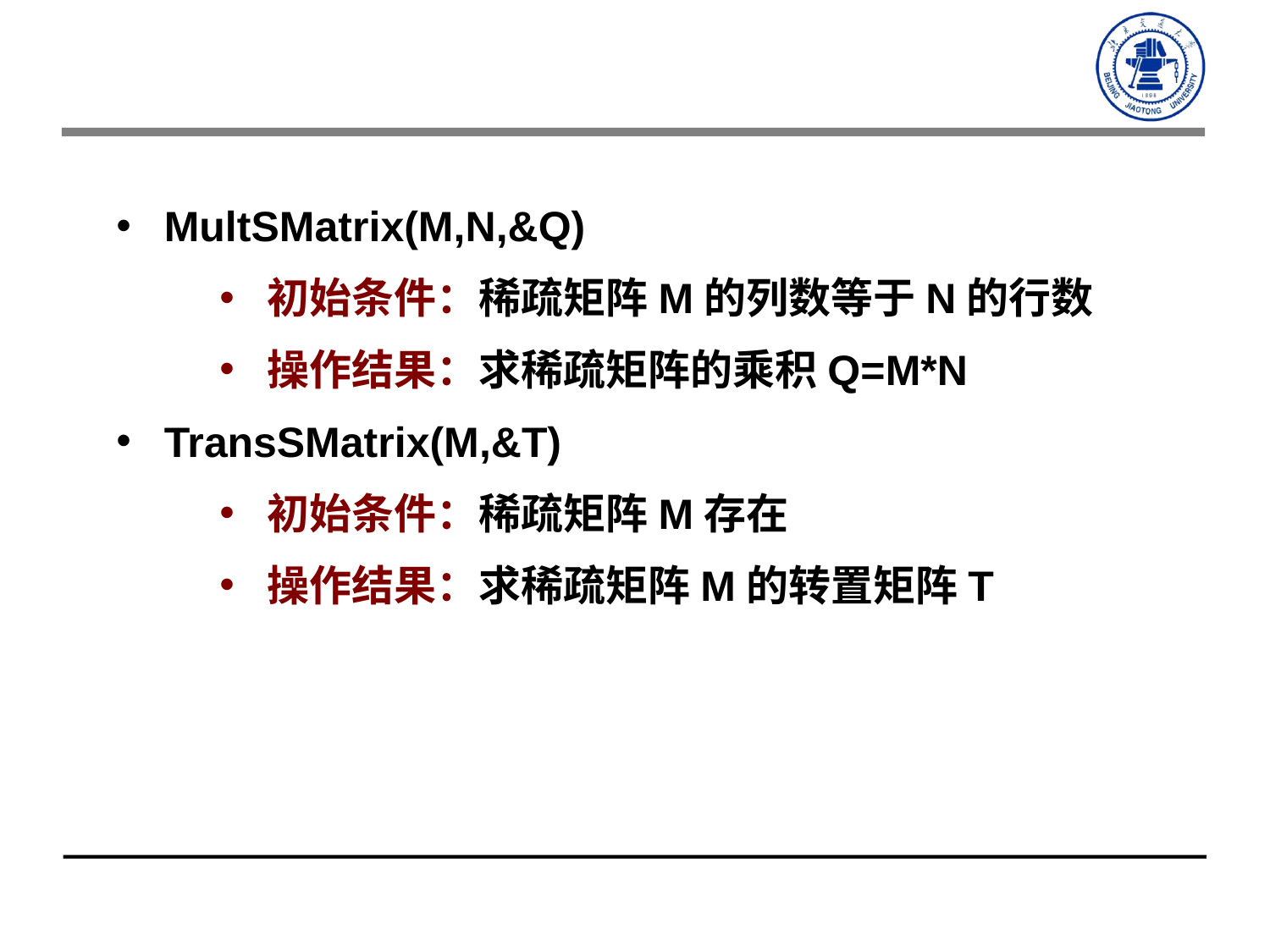

MultSMatrix(M,N,&Q)
初始条件：稀疏矩阵M的列数等于N的行数
操作结果：求稀疏矩阵的乘积Q=M*N
TransSMatrix(M,&T)
初始条件：稀疏矩阵M存在
操作结果：求稀疏矩阵M的转置矩阵T